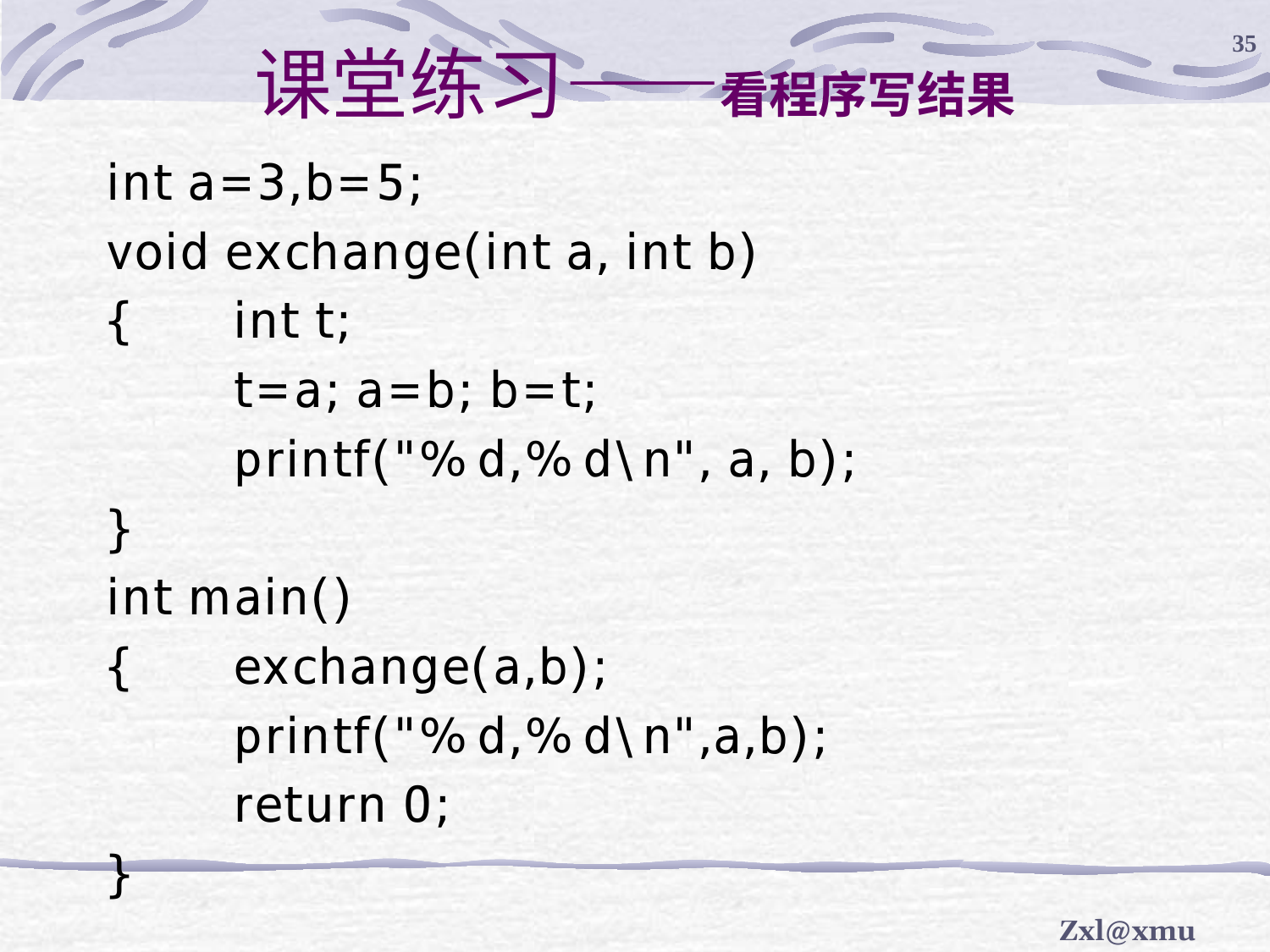

35
# 课堂练习——看程序写结果
int a=3,b=5;
void exchange(int a, int b)
{	int t;
	t=a; a=b; b=t;
	printf("%d,%d\n", a, b);
}
int main()
{	exchange(a,b);
	printf("%d,%d\n",a,b);
	return 0;
}